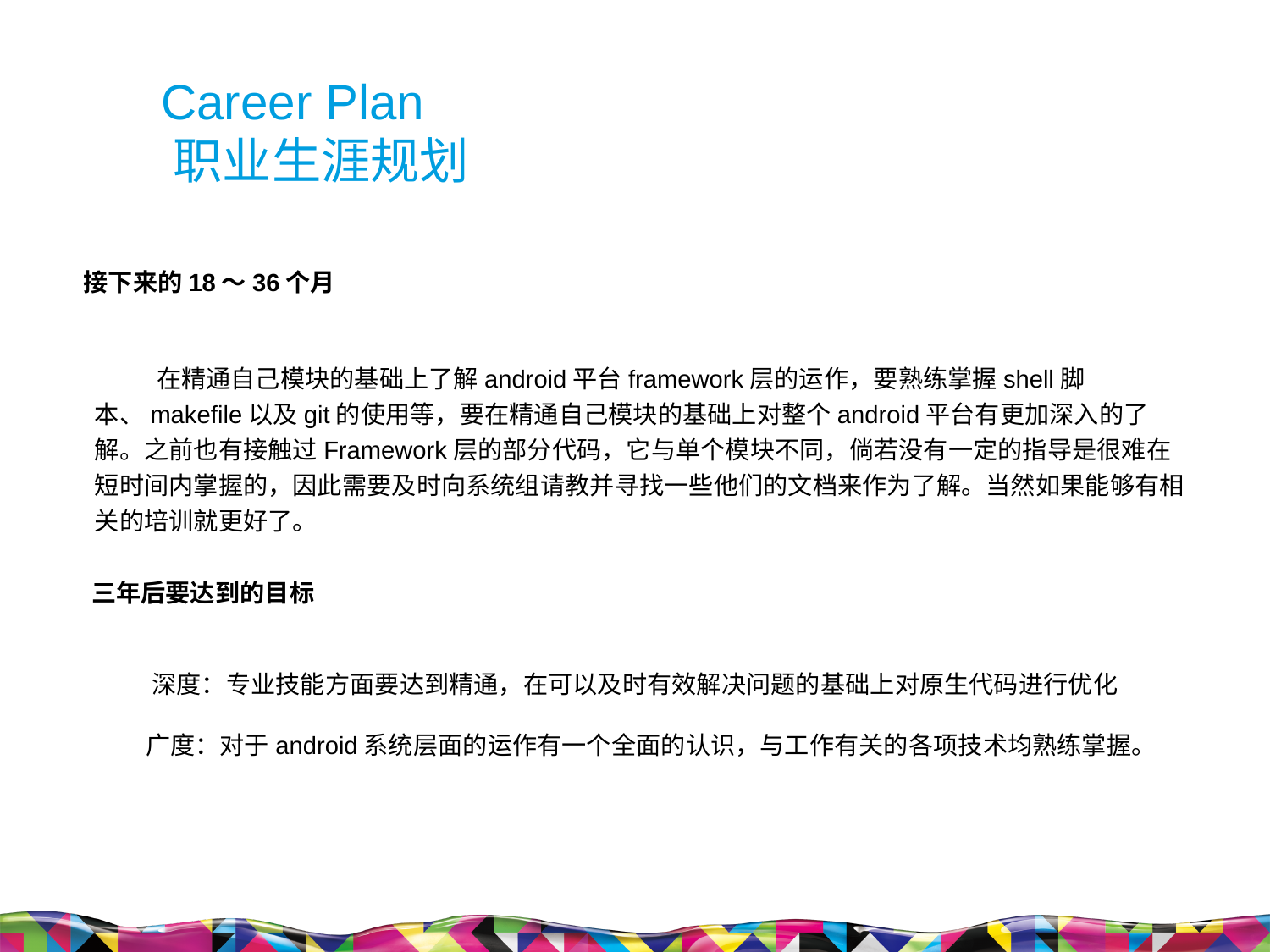

Career Plan
       职业生涯规划
接下来的18～36个月
        在精通自己模块的基础上了解android平台framework层的运作，要熟练掌握shell脚本、makefile以及git的使用等，要在精通自己模块的基础上对整个android平台有更加深入的了解。之前也有接触过Framework层的部分代码，它与单个模块不同，倘若没有一定的指导是很难在短时间内掌握的，因此需要及时向系统组请教并寻找一些他们的文档来作为了解。当然如果能够有相关的培训就更好了。
三年后要达到的目标
深度：专业技能方面要达到精通，在可以及时有效解决问题的基础上对原生代码进行优化
广度：对于android系统层面的运作有一个全面的认识，与工作有关的各项技术均熟练掌握。